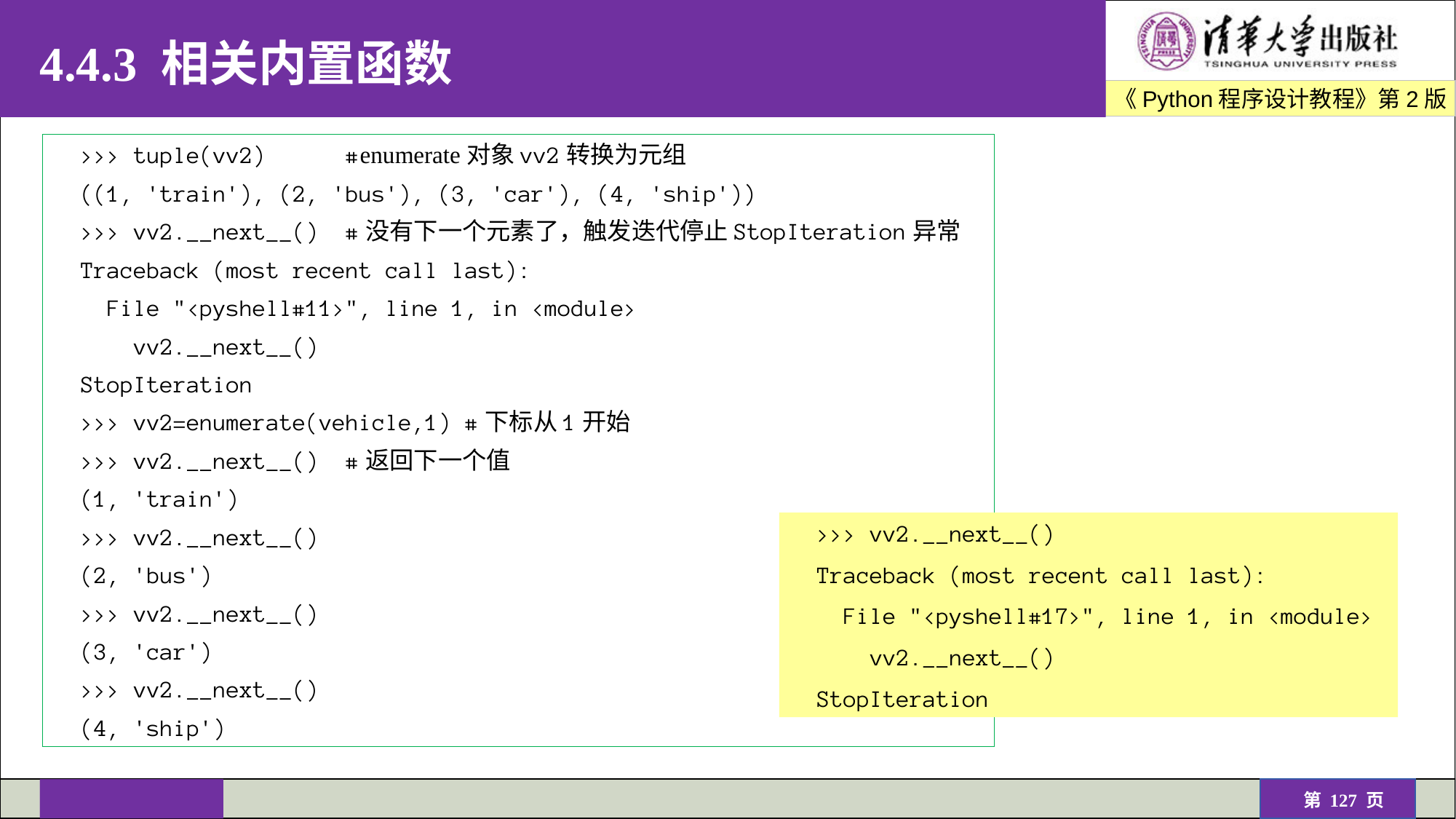

# 4.4.3 相关内置函数
>>> tuple(vv2)      #enumerate对象vv2转换为元组
((1, 'train'), (2, 'bus'), (3, 'car'), (4, 'ship'))
>>> vv2.__next__()  #没有下一个元素了，触发迭代停止StopIteration异常
Traceback (most recent call last):
  File "<pyshell#11>", line 1, in <module>
    vv2.__next__()
StopIteration
>>> vv2=enumerate(vehicle,1) #下标从1开始
>>> vv2.__next__()  #返回下一个值
(1, 'train')
>>> vv2.__next__()
(2, 'bus')
>>> vv2.__next__()
(3, 'car')
>>> vv2.__next__()
(4, 'ship')
>>> vv2.__next__()
Traceback (most recent call last):
  File "<pyshell#17>", line 1, in <module>
    vv2.__next__()
StopIteration